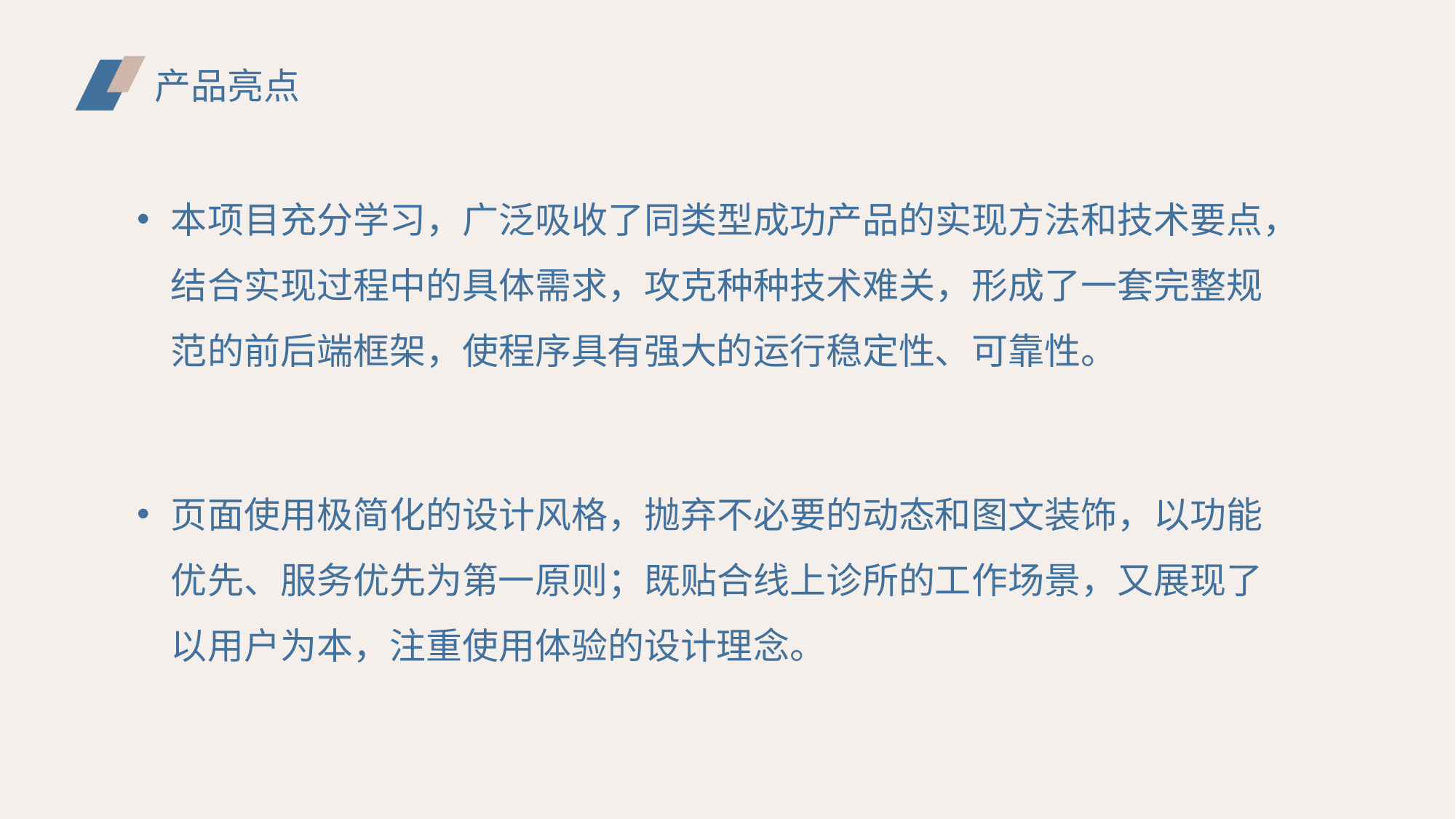

产品亮点
本项目充分学习，广泛吸收了同类型成功产品的实现方法和技术要点，结合实现过程中的具体需求，攻克种种技术难关，形成了一套完整规范的前后端框架，使程序具有强大的运行稳定性、可靠性。

页面使用极简化的设计风格，抛弃不必要的动态和图文装饰，以功能优先、服务优先为第一原则；既贴合线上诊所的工作场景，又展现了以用户为本，注重使用体验的设计理念。